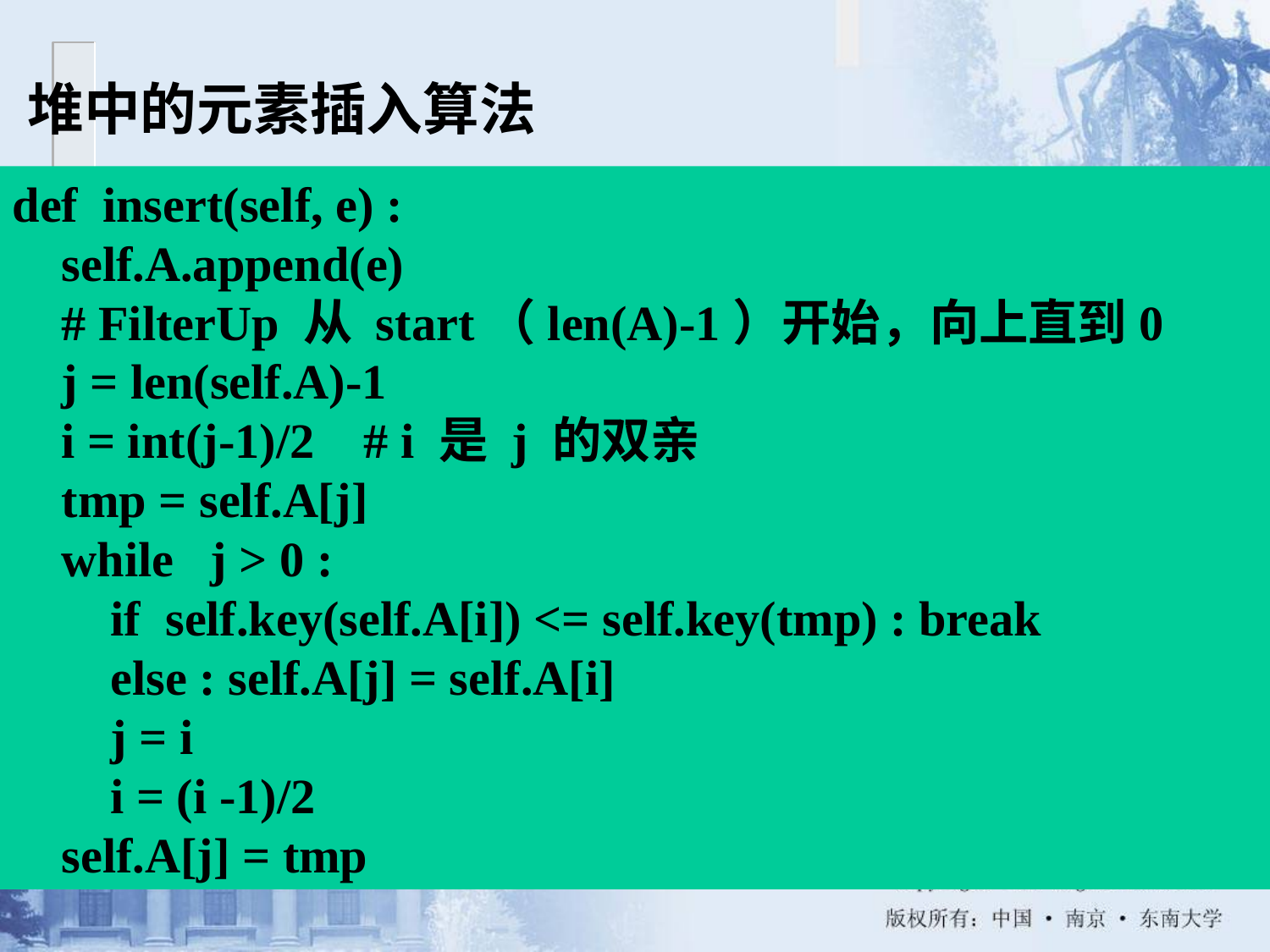

堆中的元素插入算法
def  insert(self, e) :
    self.A.append(e)
    # FilterUp 从 start（len(A)-1）开始，向上直到0
    j = len(self.A)-1
    i = int(j-1)/2    # i 是 j 的双亲
    tmp = self.A[j]
    while   j > 0 :
        if  self.key(self.A[i]) <= self.key(tmp) : break
        else : self.A[j] = self.A[i]
        j = i
        i = (i -1)/2
    self.A[j] = tmp